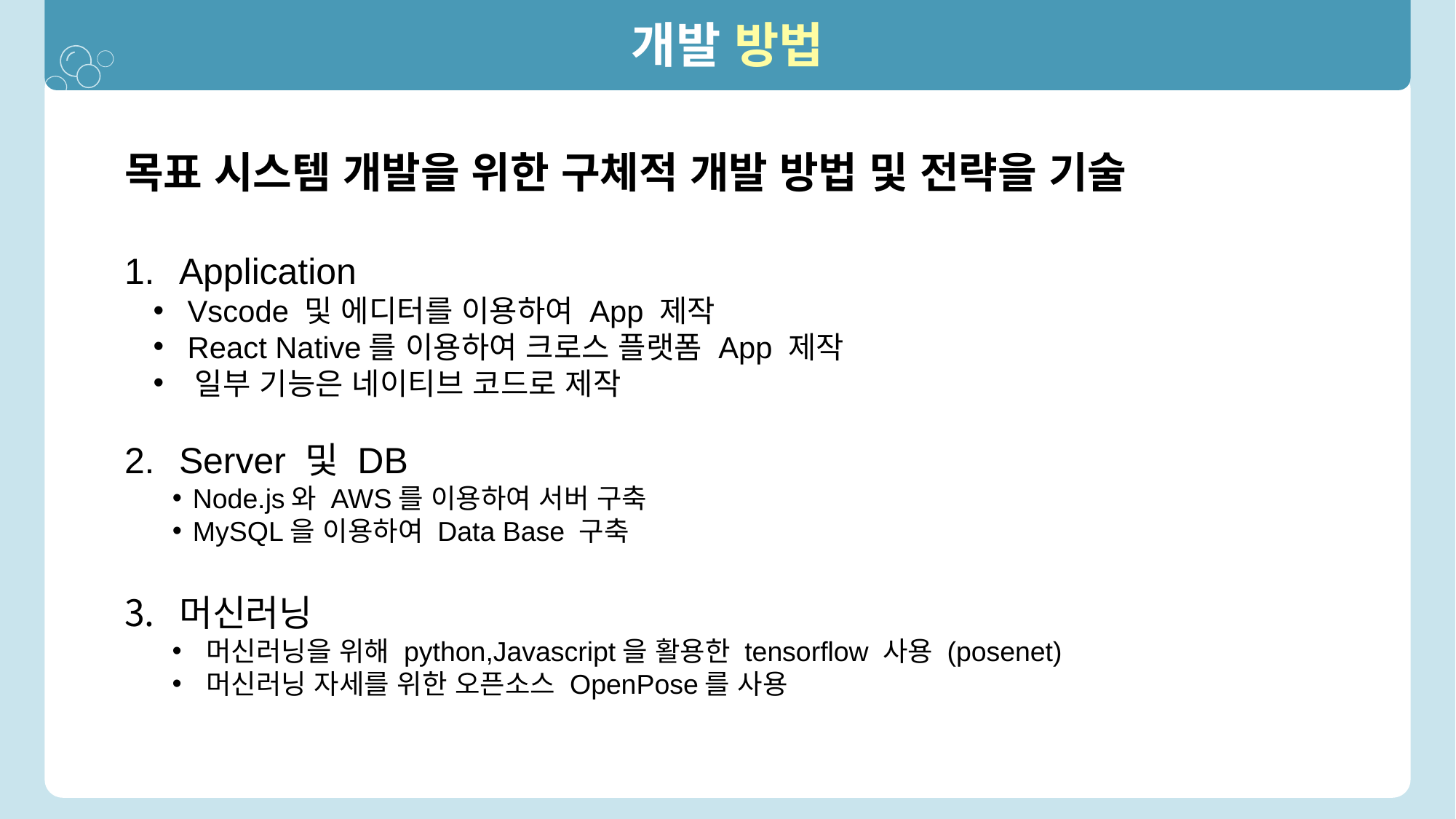

개발 방법

목표 시스템 개발을 위한 구체적 개발 방법 및 전략을 기술
Application
  Android Studio를 이용한 Android app rngus
  Android 운영체제 기반의 어플을 구현을 위한 Kotlin 언어

Server 및 DB
    Node.js와 AWS를 이용하여 서버 구축
    MySQL을 이용하여 Data Base 구축

머신러닝
머신러닝을 위해 python을 활용한 tensorflow 사용

목표 시스템 개발을 위한 구체적 개발 방법 및 전략을 기술

Application
 Vscode 및 에디터를 이용하여 App 제작
 React Native를 이용하여 크로스 플랫폼 App 제작
 일부 기능은 네이티브 코드로 제작

Server 및 DB
Node.js와 AWS를 이용하여 서버 구축
MySQL을 이용하여 Data Base 구축

머신러닝
머신러닝을 위해 python,Javascript을 활용한 tensorflow 사용 (posenet)
머신러닝 자세를 위한 오픈소스 OpenPose를 사용